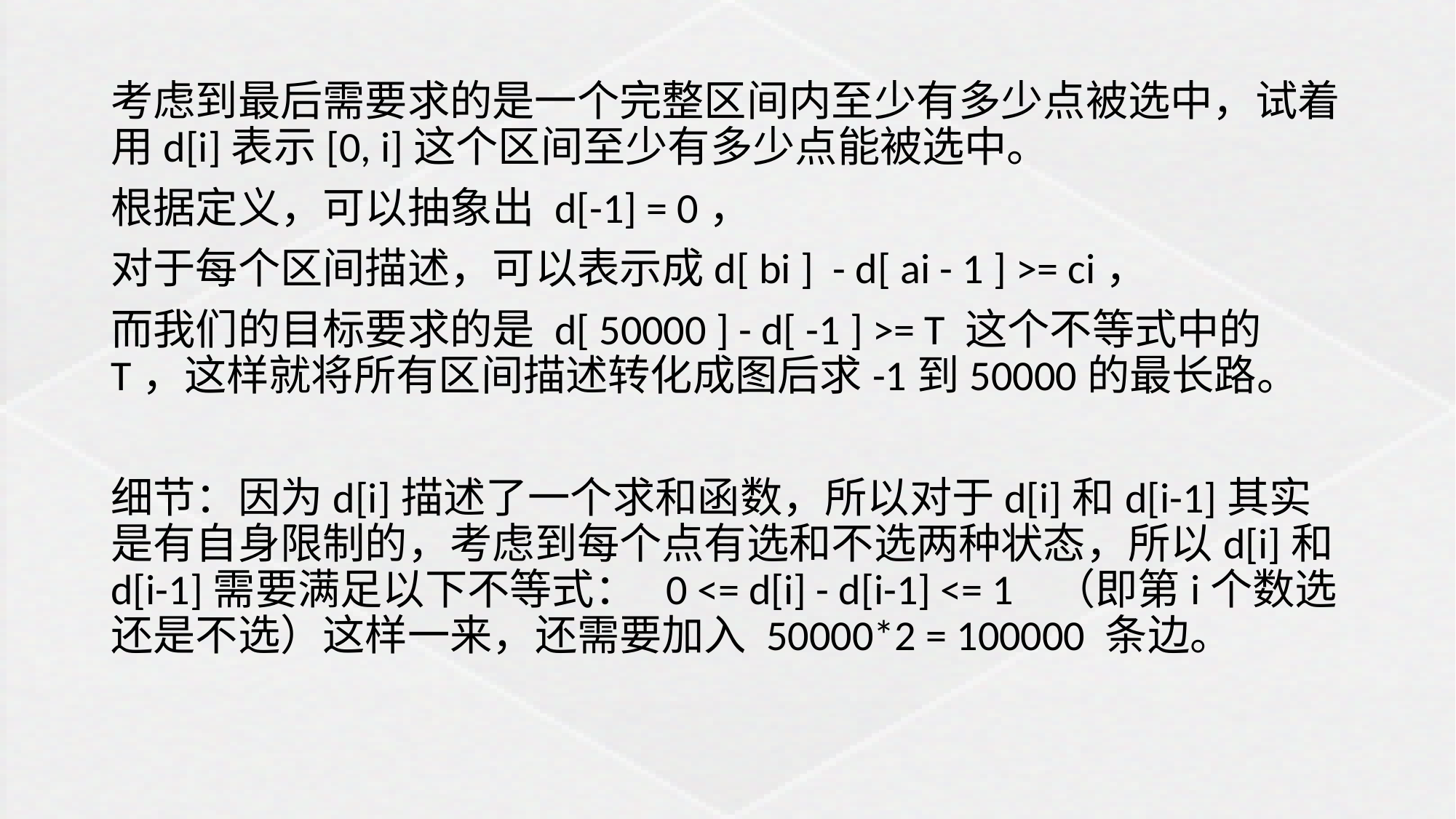

考虑到最后需要求的是一个完整区间内至少有多少点被选中，试着用d[i]表示[0, i]这个区间至少有多少点能被选中。
根据定义，可以抽象出 d[-1] = 0，
对于每个区间描述，可以表示成d[ bi ]  - d[ ai - 1 ] >= ci，
而我们的目标要求的是 d[ 50000 ] - d[ -1 ] >= T 这个不等式中的T，这样就将所有区间描述转化成图后求-1到50000的最长路。

细节：因为d[i]描述了一个求和函数，所以对于d[i]和d[i-1]其实是有自身限制的，考虑到每个点有选和不选两种状态，所以d[i]和d[i-1]需要满足以下不等式：  0 <= d[i] - d[i-1] <= 1   （即第i个数选还是不选）这样一来，还需要加入 50000*2 = 100000 条边。